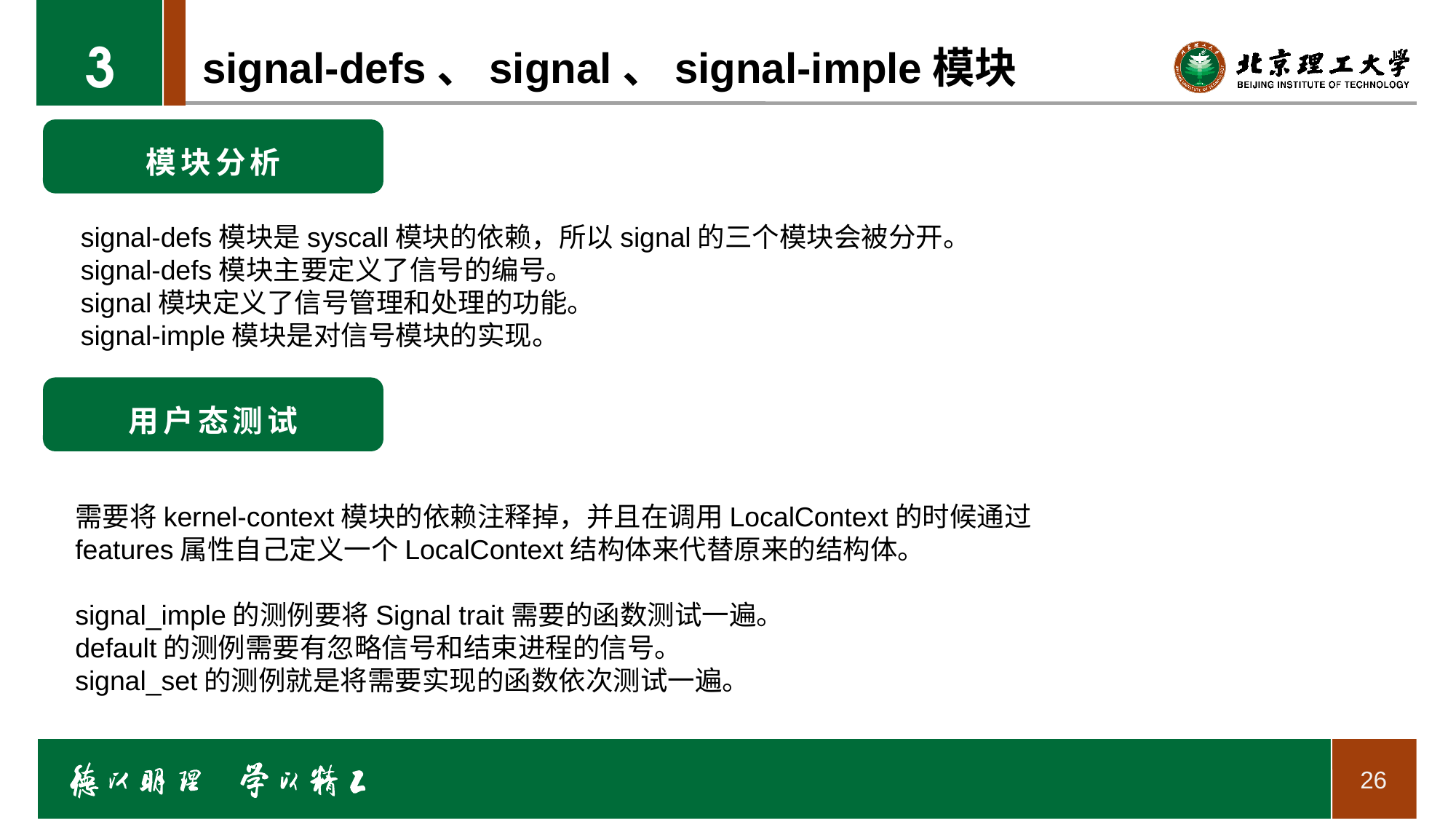

3
# signal-defs、signal、signal-imple模块
模块分析
signal-defs模块是syscall模块的依赖，所以signal的三个模块会被分开。
signal-defs模块主要定义了信号的编号。
signal模块定义了信号管理和处理的功能。
signal-imple模块是对信号模块的实现。
用户态测试
需要将kernel-context模块的依赖注释掉，并且在调用LocalContext的时候通过features属性自己定义一个LocalContext结构体来代替原来的结构体。

signal_imple的测例要将Signal trait需要的函数测试一遍。
default的测例需要有忽略信号和结束进程的信号。
signal_set的测例就是将需要实现的函数依次测试一遍。